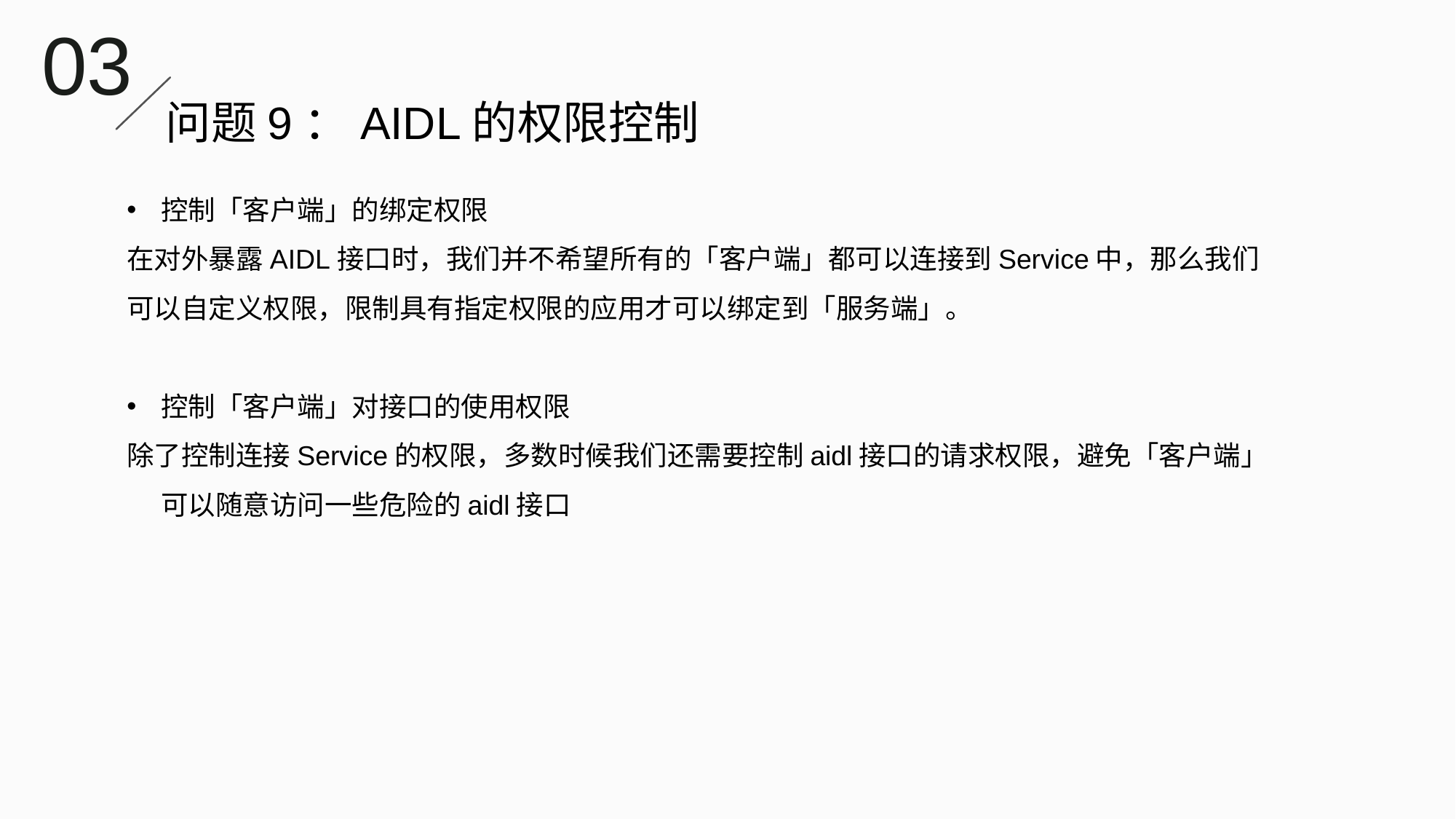

03
问题9：AIDL的权限控制
控制「客户端」的绑定权限
在对外暴露AIDL接口时，我们并不希望所有的「客户端」都可以连接到Service中，那么我们可以自定义权限，限制具有指定权限的应用才可以绑定到「服务端」。

控制「客户端」对接口的使用权限
除了控制连接Service的权限，多数时候我们还需要控制aidl接口的请求权限，避免「客户端」可以随意访问一些危险的aidl接口